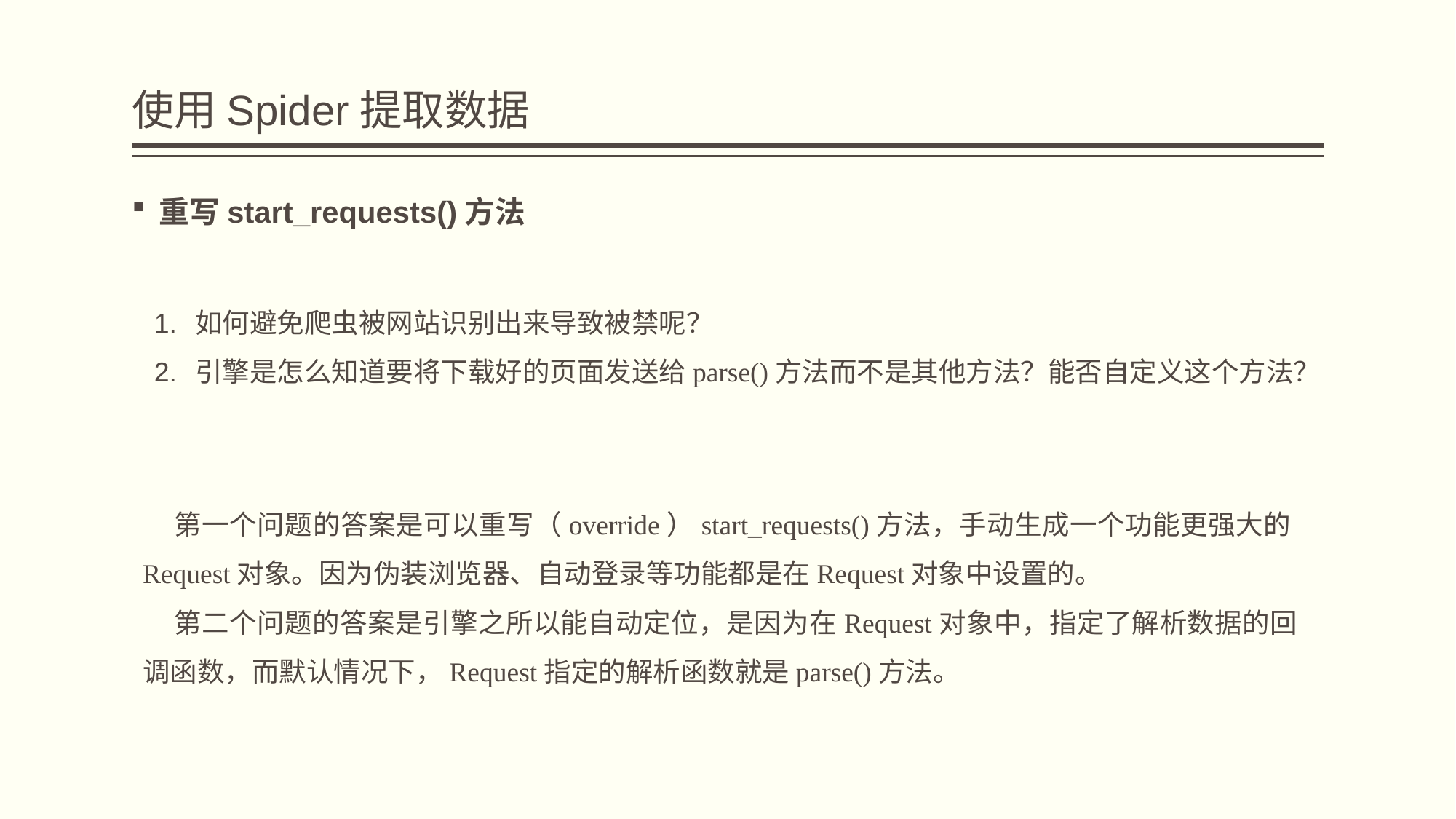

# 使用Spider提取数据
重写start_requests()方法
如何避免爬虫被网站识别出来导致被禁呢？
引擎是怎么知道要将下载好的页面发送给parse()方法而不是其他方法？能否自定义这个方法？
第一个问题的答案是可以重写（override）start_requests()方法，手动生成一个功能更强大的Request对象。因为伪装浏览器、自动登录等功能都是在Request对象中设置的。
第二个问题的答案是引擎之所以能自动定位，是因为在Request对象中，指定了解析数据的回调函数，而默认情况下，Request指定的解析函数就是parse()方法。